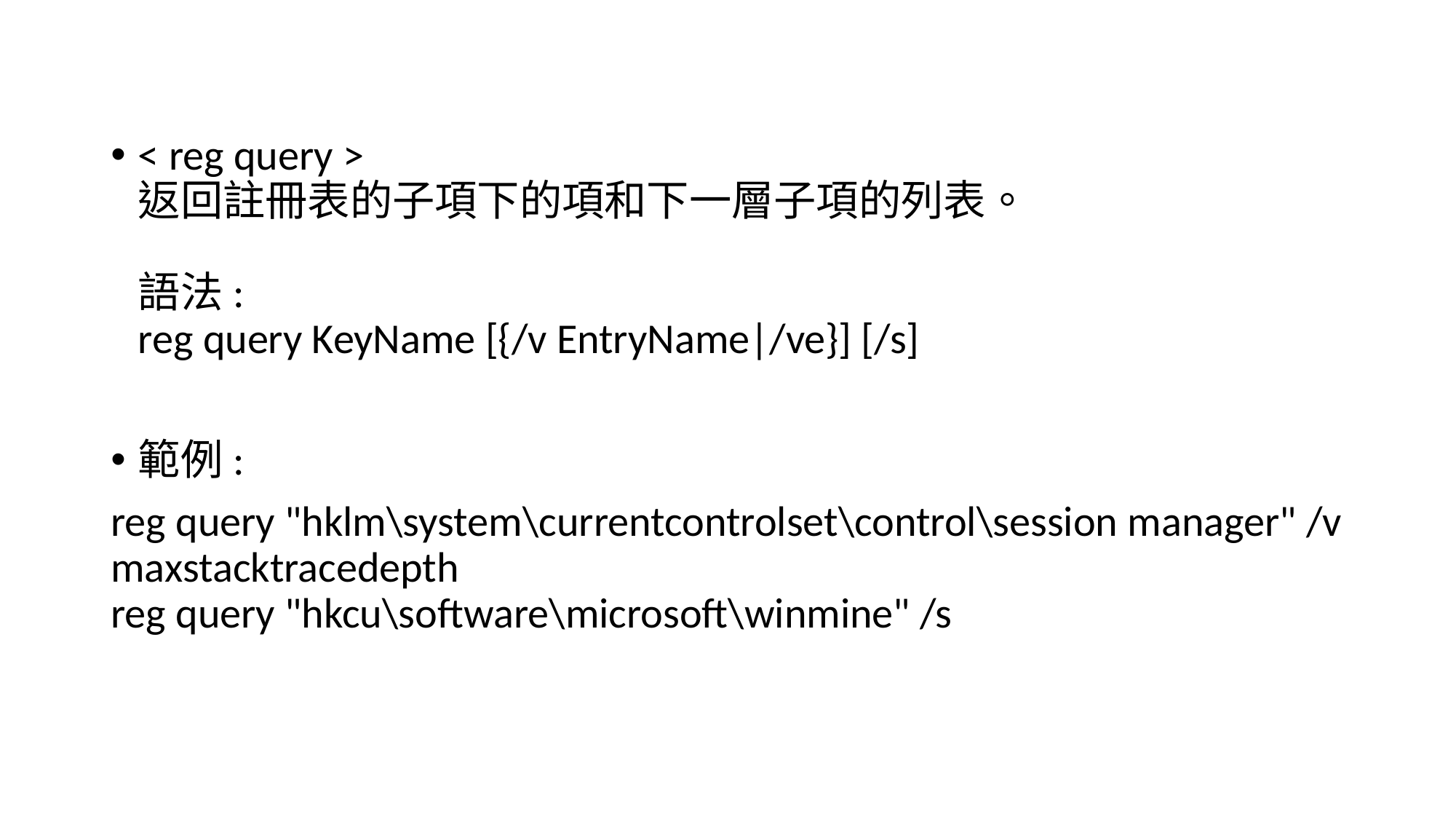

< reg query >
返回註冊表的子項下的項和下一層子項的列表。
語法:
reg query KeyName [{/v EntryName|/ve}] [/s]

範例:
reg query "hklm\system\currentcontrolset\control\session manager" /v maxstacktracedepth
reg query "hkcu\software\microsoft\winmine" /s